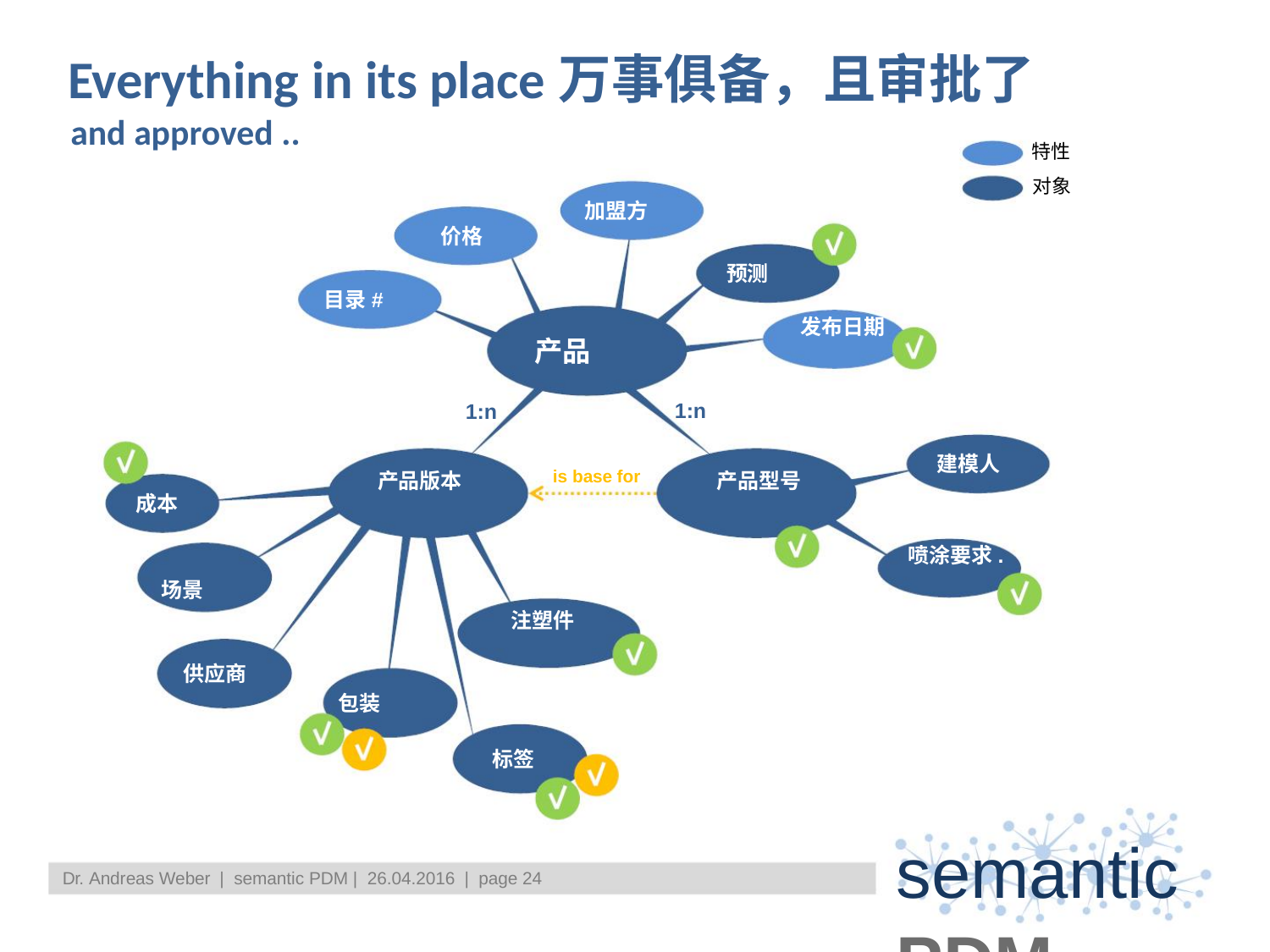

Everything in its place万事俱备，且审批了
and approved ..
特性
对象
加盟方
价格
预测
目录#
发布日期
产品
1:n
1:n
建模人
is base for
产品版本
产品型号
成本
喷涂要求.
场景
注塑件
供应商
包装
标签
semantic PDM
Dr. Andreas Weber | semantic PDM | 26.04.2016 | page 24